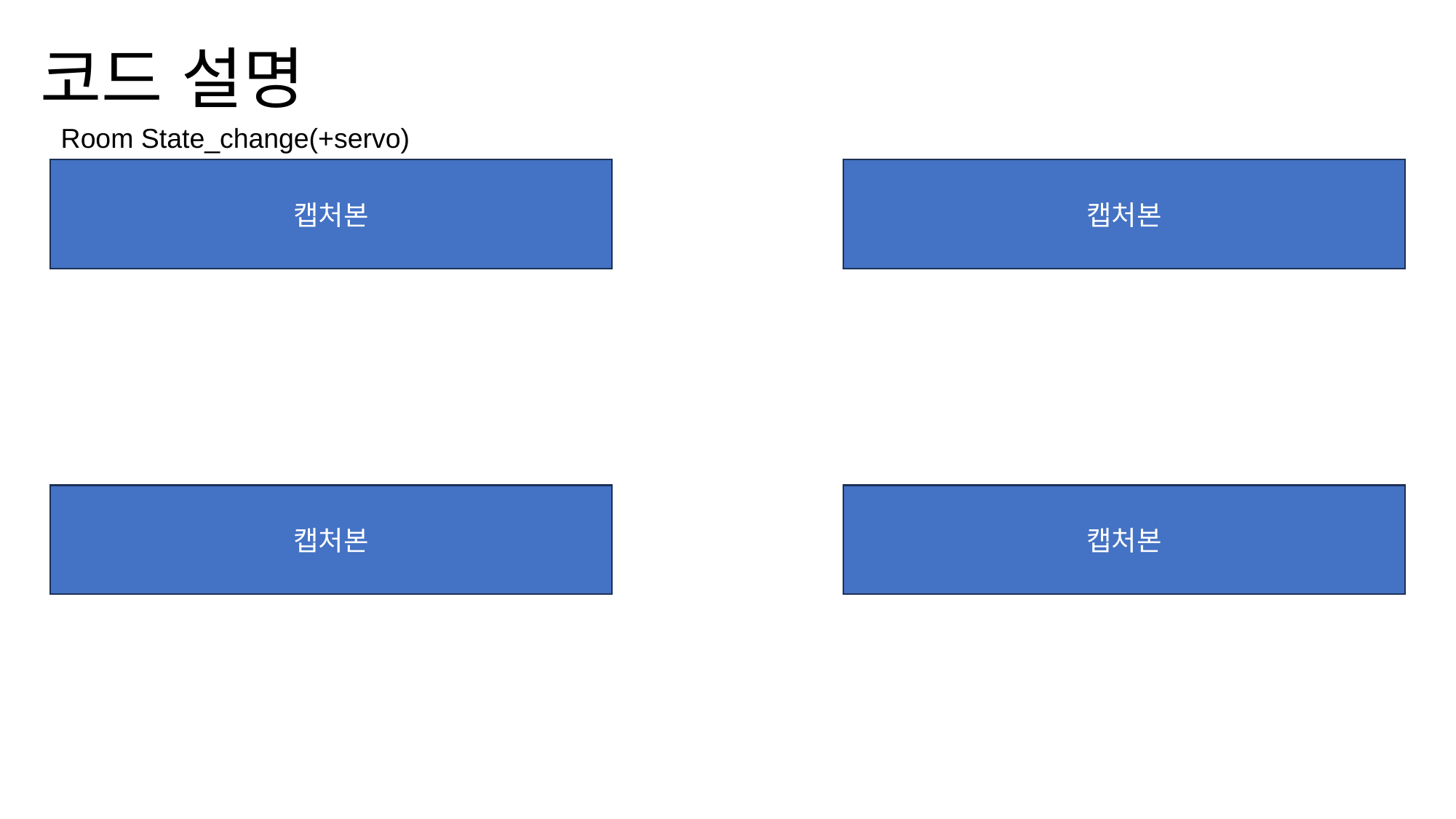

# 코드 설명
Room State_change(+servo)
캡처본
캡처본
캡처본
캡처본